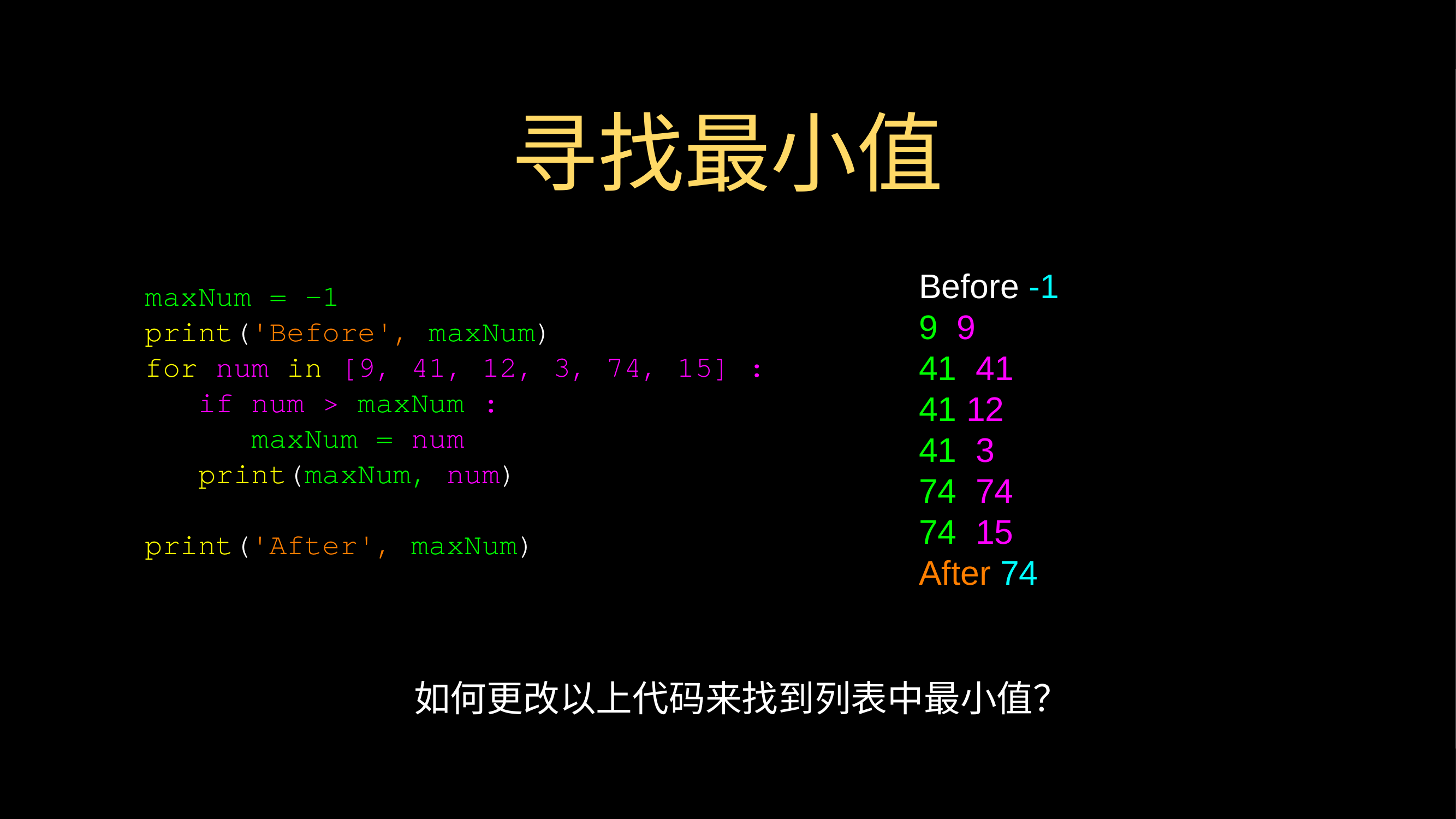

# 寻找最小值
Before -1
9  9
41  41
41 12
41  3
74  74
74  15
After 74
maxNum = -1
print('Before', maxNum)
for num in [9, 41, 12, 3, 74, 15] :
   if num > maxNum :
      maxNum = num
   print(maxNum, num)

print('After', maxNum)
如何更改以上代码来找到列表中最小值？